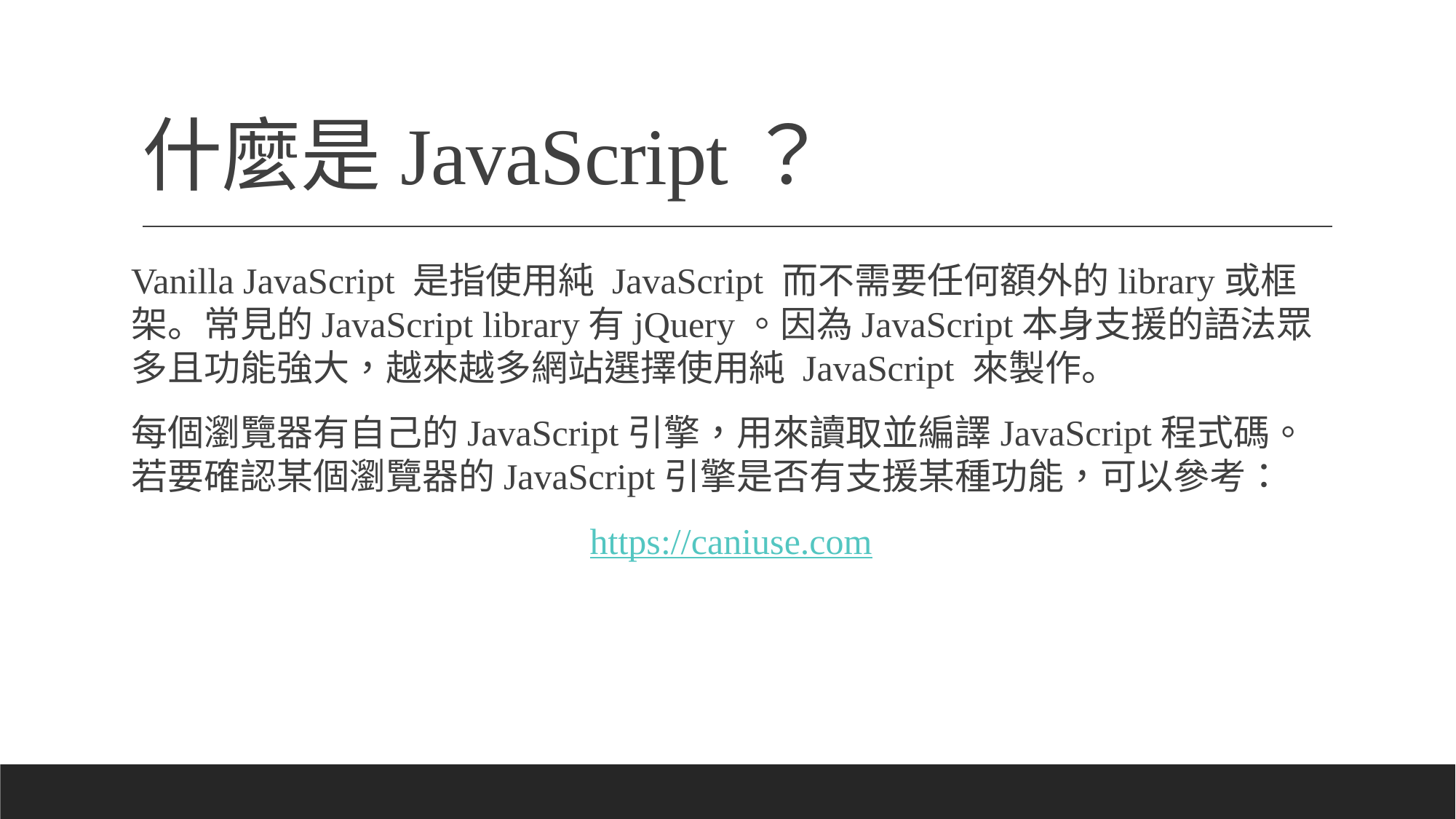

# 什麼是JavaScript？
Vanilla JavaScript 是指使用純 JavaScript 而不需要任何額外的library或框架。常見的JavaScript library有jQuery。因為JavaScript本身支援的語法眾多且功能強大，越來越多網站選擇使用純 JavaScript 來製作。
每個瀏覽器有自己的JavaScript引擎，用來讀取並編譯JavaScript程式碼。若要確認某個瀏覽器的JavaScript引擎是否有支援某種功能，可以參考：
https://caniuse.com